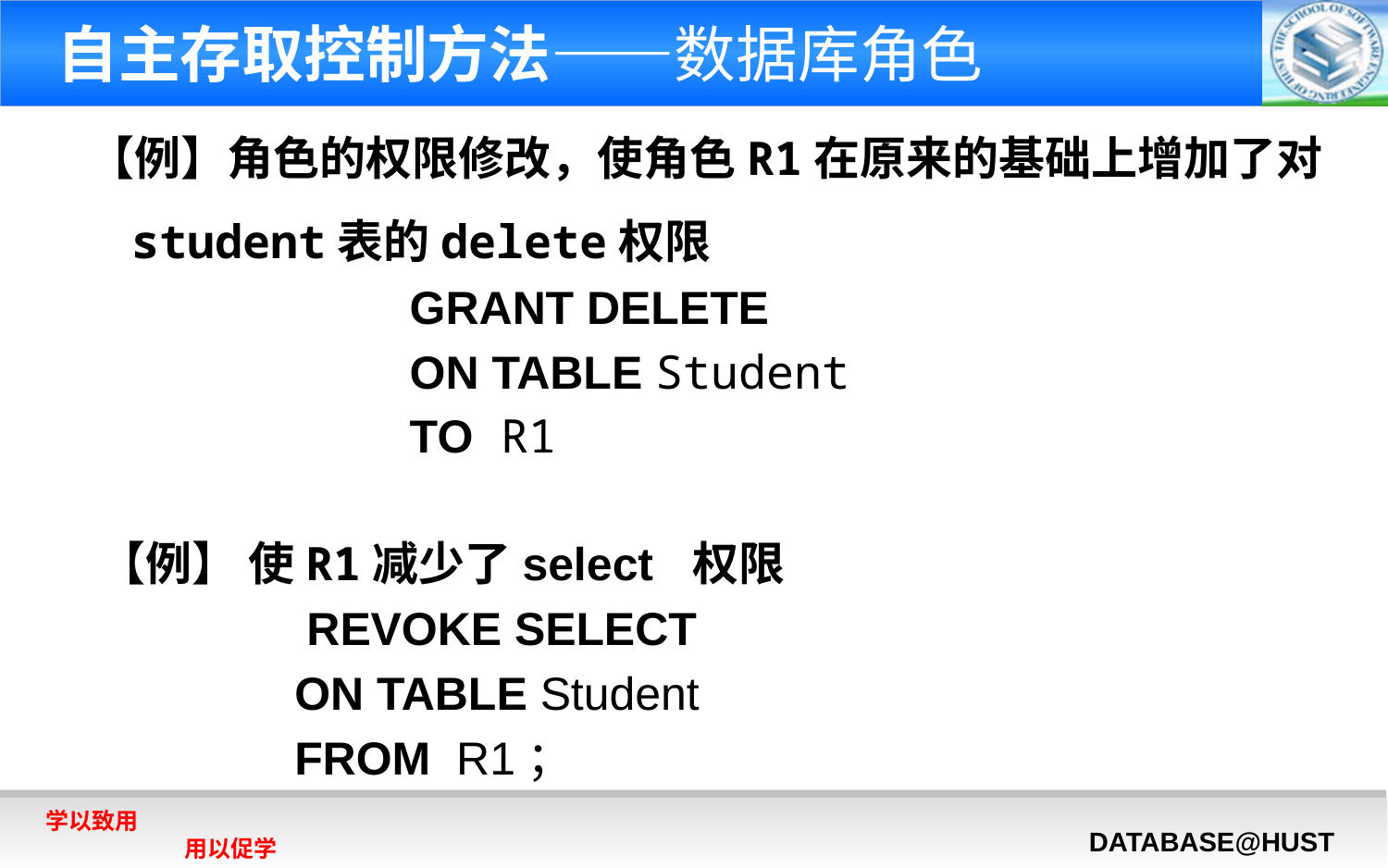

# 自主存取控制方法——数据库角色
【例】角色的权限修改，使角色R1在原来的基础上增加了对student表的delete权限
			GRANT DELETE
			ON TABLE Student
			TO R1
【例】 使R1减少了select 权限
                REVOKE SELECT
              	 ON TABLE Student
              	 FROM  R1；